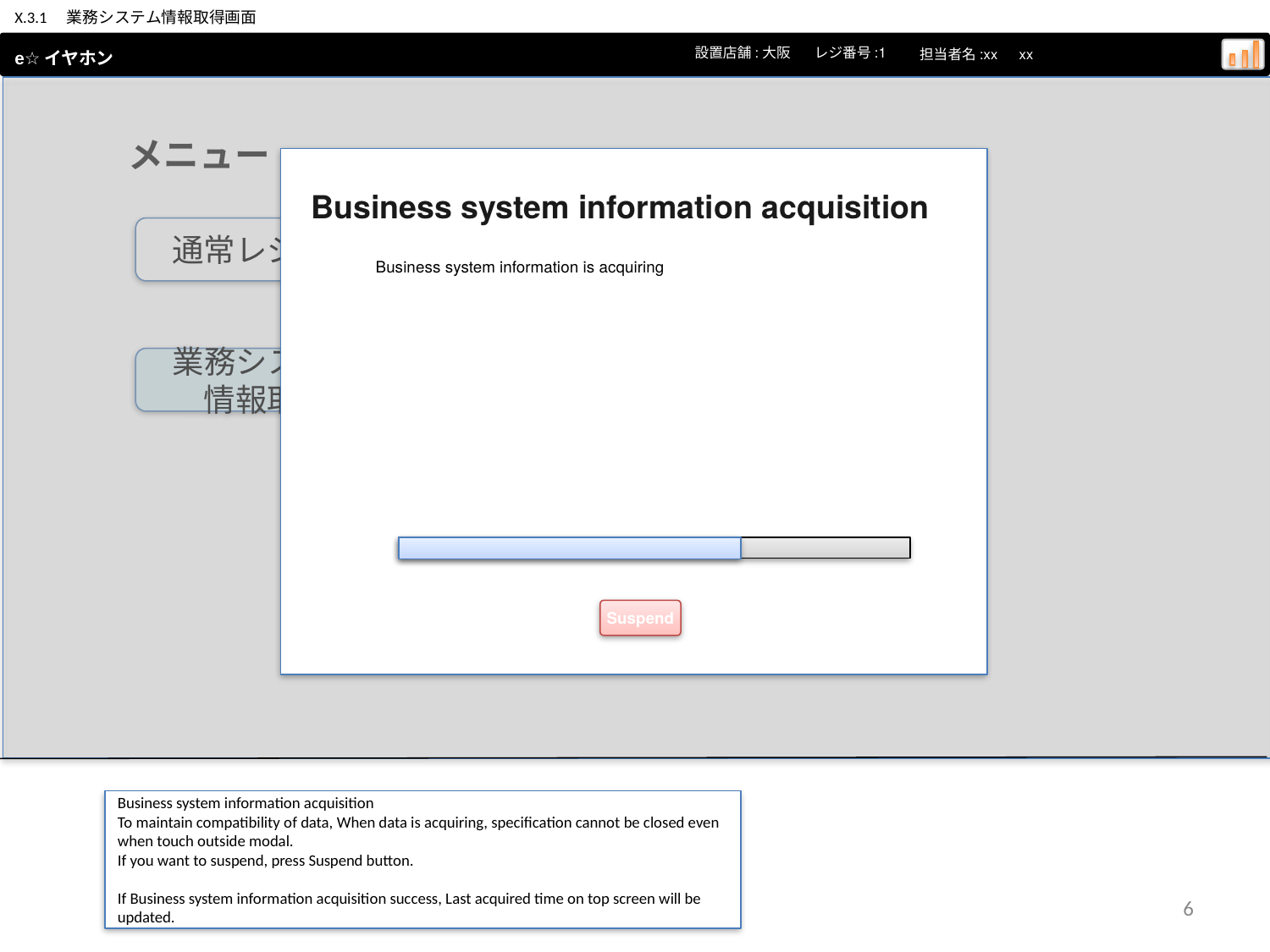

X.3.1　業務システム情報取得画面
  e☆イヤホン
設置店舗:大阪
レジ番号:1

担当者名:xx　xx

メニュー

Business system information acquisition
Business system information is acquiring
免税レジ開始
通常レジ開始
業務システム
情報取得

Suspend
Business system information acquisition
To maintain compatibility of data, When data is acquiring, specification cannot be closed even when touch outside modal.
If you want to suspend, press Suspend button.

If Business system information acquisition success, Last acquired time on top screen will be updated.
6